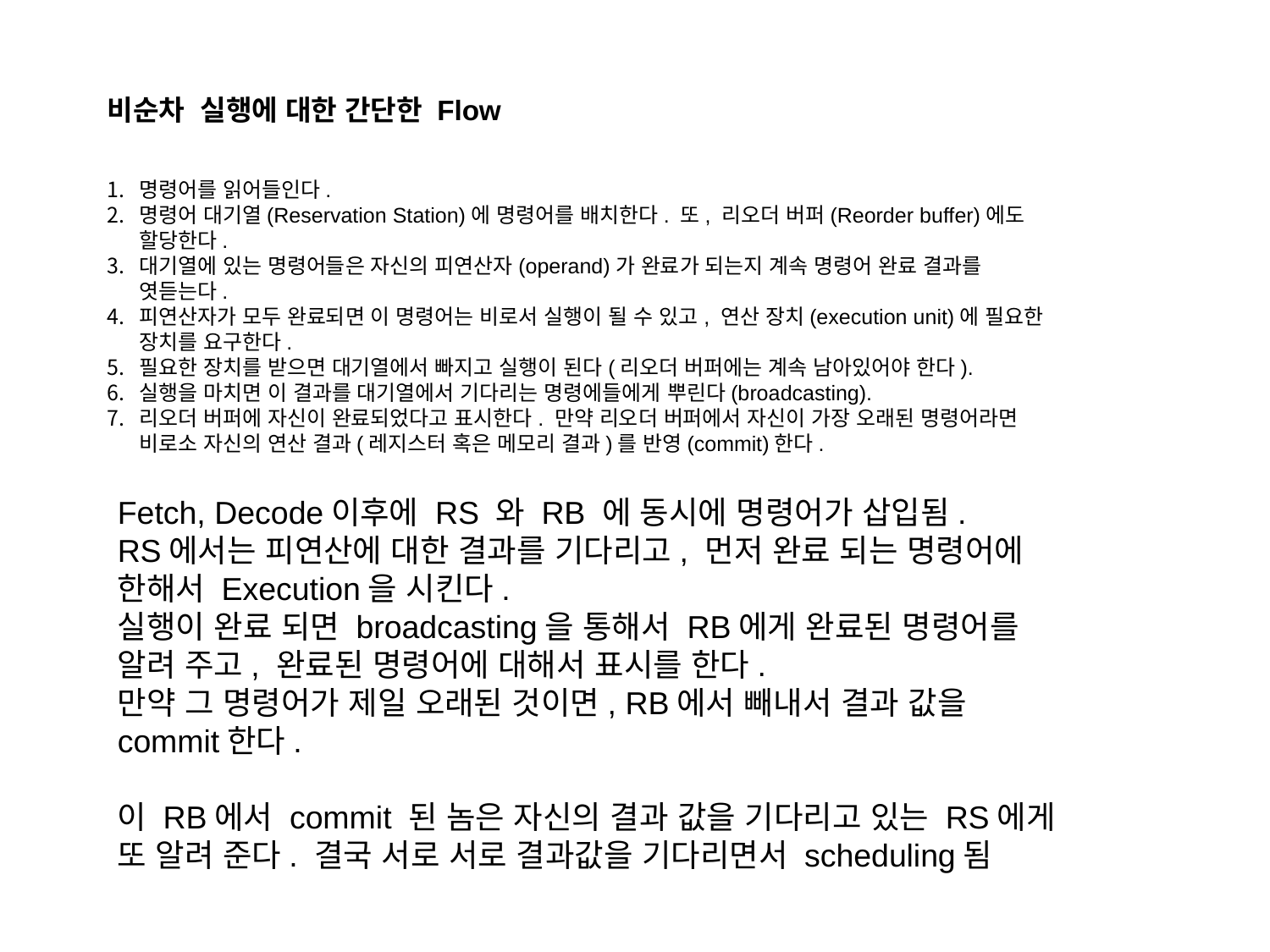

비순차  실행에 대한 간단한 Flow

명령어를 읽어들인다.
명령어 대기열(Reservation Station)에 명령어를 배치한다. 또, 리오더 버퍼(Reorder buffer)에도 할당한다.
대기열에 있는 명령어들은 자신의 피연산자(operand)가 완료가 되는지 계속 명령어 완료 결과를 엿듣는다.
피연산자가 모두 완료되면 이 명령어는 비로서 실행이 될 수 있고, 연산 장치(execution unit)에 필요한 장치를 요구한다.
필요한 장치를 받으면 대기열에서 빠지고 실행이 된다(리오더 버퍼에는 계속 남아있어야 한다).
실행을 마치면 이 결과를 대기열에서 기다리는 명령에들에게 뿌린다(broadcasting).
리오더 버퍼에 자신이 완료되었다고 표시한다. 만약 리오더 버퍼에서 자신이 가장 오래된 명령어라면 비로소 자신의 연산 결과(레지스터 혹은 메모리 결과)를 반영(commit)한다.

Fetch, Decode이후에 RS 와 RB 에 동시에 명령어가 삽입됨.
RS에서는 피연산에 대한 결과를 기다리고, 먼저 완료 되는 명령어에 한해서 Execution을 시킨다.
실행이 완료 되면 broadcasting을 통해서 RB에게 완료된 명령어를 알려 주고, 완료된 명령어에 대해서 표시를 한다.
만약 그 명령어가 제일 오래된 것이면, RB에서 빼내서 결과 값을 commit한다.

이 RB에서 commit 된 놈은 자신의 결과 값을 기다리고 있는 RS에게 또 알려 준다. 결국 서로 서로 결과값을 기다리면서 scheduling됨